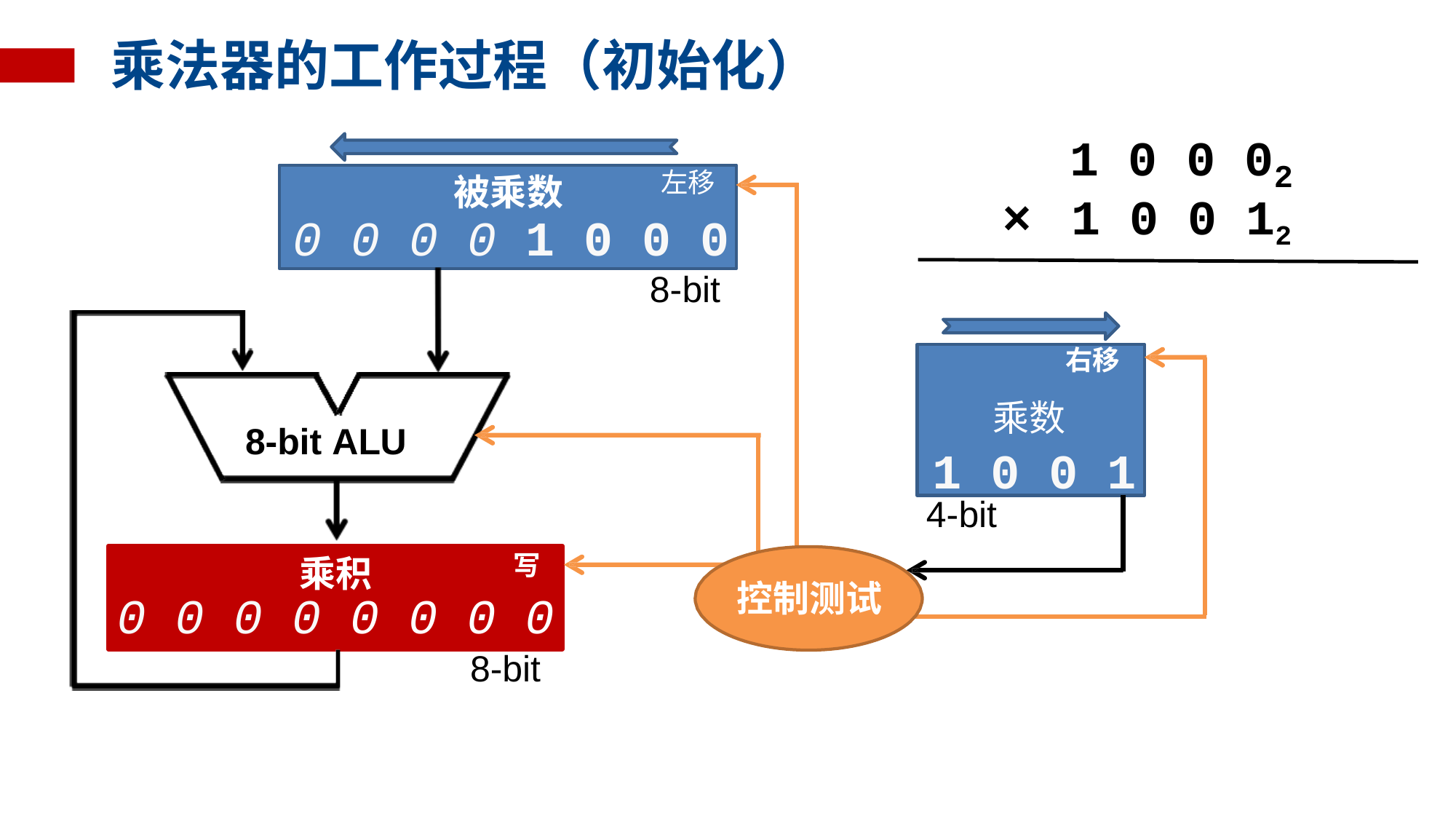

# 乘法器的工作过程（初始化）
1 0 0 0

2

左移
被乘数

×	1 0 0 12
0 0 0 0 1 0 0 0

8-bit

      右移
乘数
1 0 0 1

8-bit ALU

4-bit

写
乘积

控制测试
0
0
0
0
0
0
0
0

8-bit